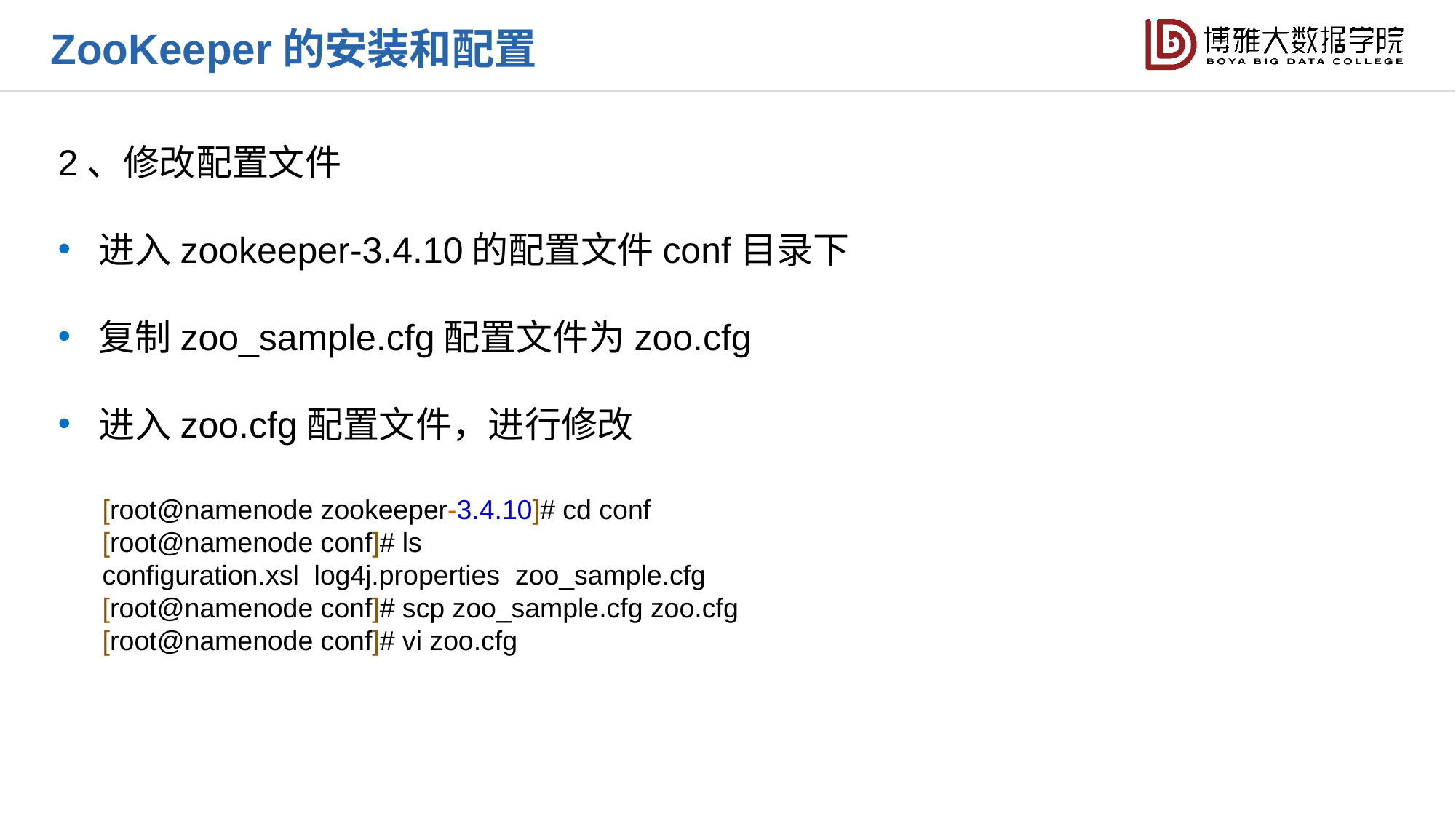

ZooKeeper的安装和配置
2、修改配置文件

进入zookeeper-3.4.10的配置文件conf目录下

复制zoo_sample.cfg配置文件为zoo.cfg

进入zoo.cfg配置文件，进行修改

[root@namenode zookeeper-3.4.10]# cd conf
[root@namenode conf]# ls
configuration.xsl  log4j.properties  zoo_sample.cfg
[root@namenode conf]# scp zoo_sample.cfg zoo.cfg
[root@namenode conf]# vi zoo.cfg